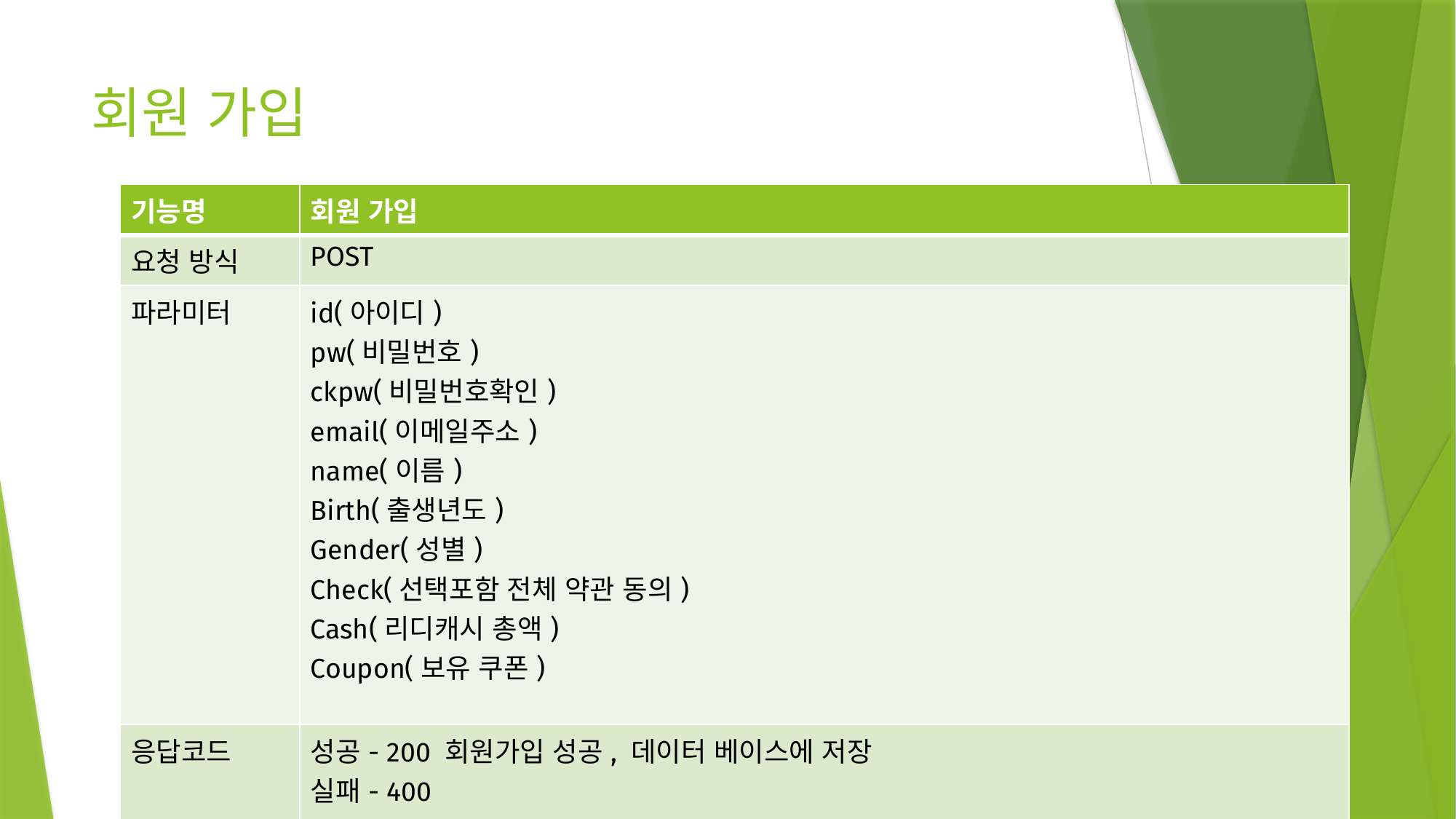

회원 가입
| 기능명 | 회원 가입 |
| --- | --- |
| 요청 방식 | POST |
| 파라미터 | id(아이디) pw(비밀번호) ckpw(비밀번호확인) email(이메일주소) name(이름) Birth(출생년도) Gender(성별) Check(선택포함 전체 약관 동의) Cash(리디캐시 총액) Coupon(보유 쿠폰) |
| 응답코드 | 성공- 200 회원가입 성공, 데이터 베이스에 저장 실패- 400 |